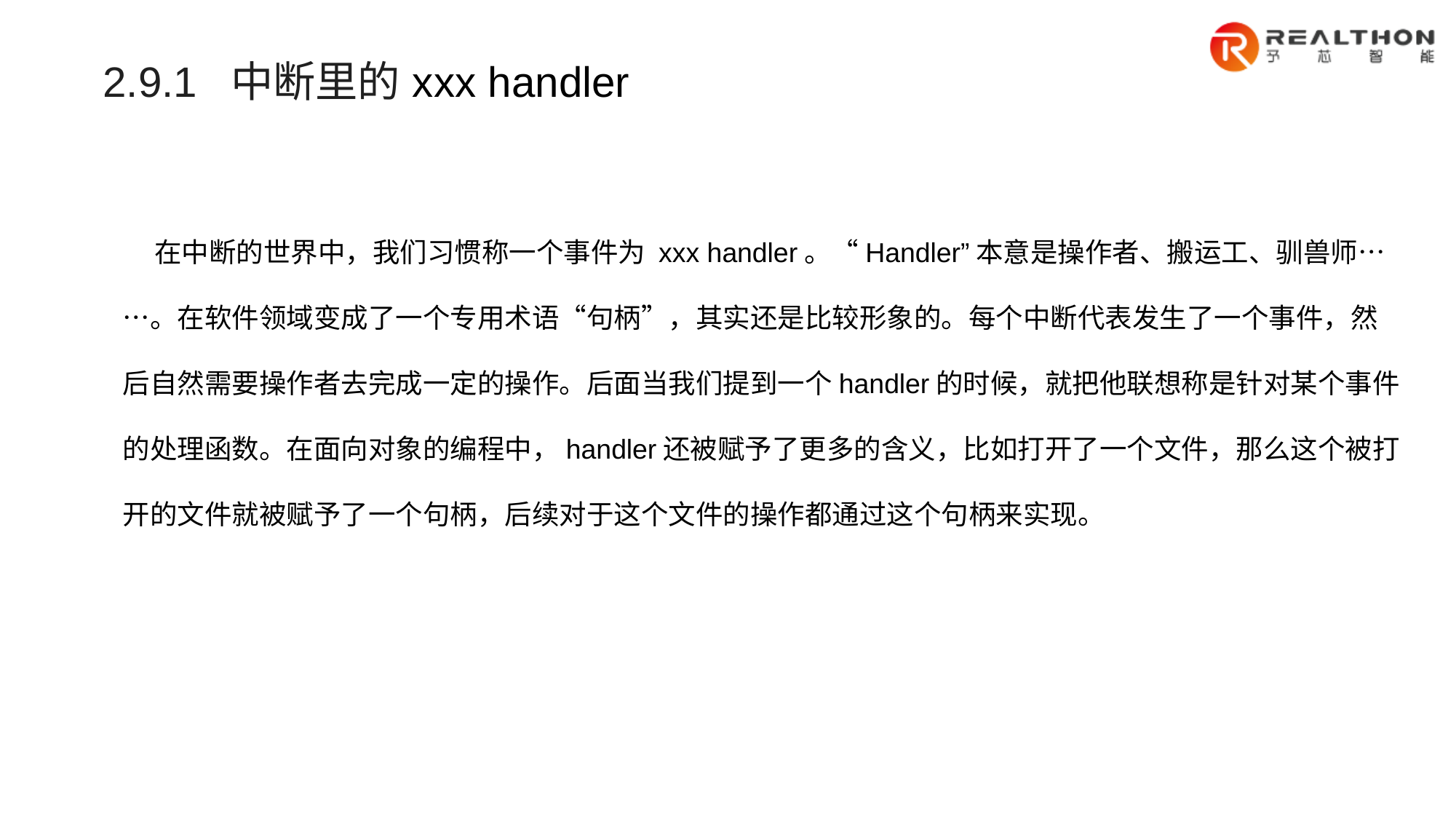

2.9.1  中断里的xxx handler
在中断的世界中，我们习惯称一个事件为 xxx handler。“Handler”本意是操作者、搬运工、驯兽师……。在软件领域变成了一个专用术语“句柄”，其实还是比较形象的。每个中断代表发生了一个事件，然后自然需要操作者去完成一定的操作。后面当我们提到一个handler的时候，就把他联想称是针对某个事件的处理函数。在面向对象的编程中，handler还被赋予了更多的含义，比如打开了一个文件，那么这个被打开的文件就被赋予了一个句柄，后续对于这个文件的操作都通过这个句柄来实现。